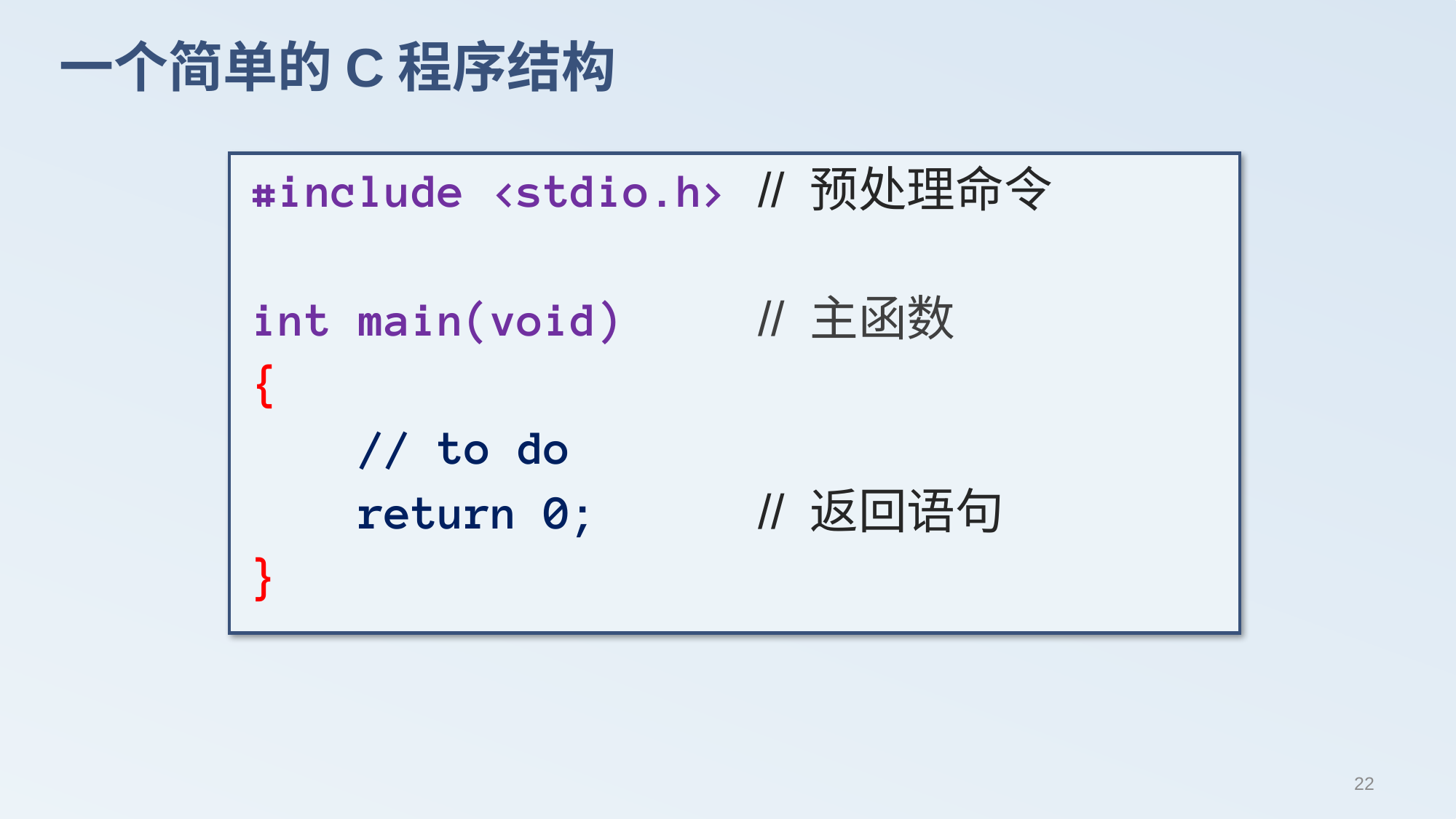

# 一个简单的C程序结构
#include <stdio.h> // 预处理命令

int main(void)     // 主函数
{
    // to do
    return 0;      // 返回语句
}